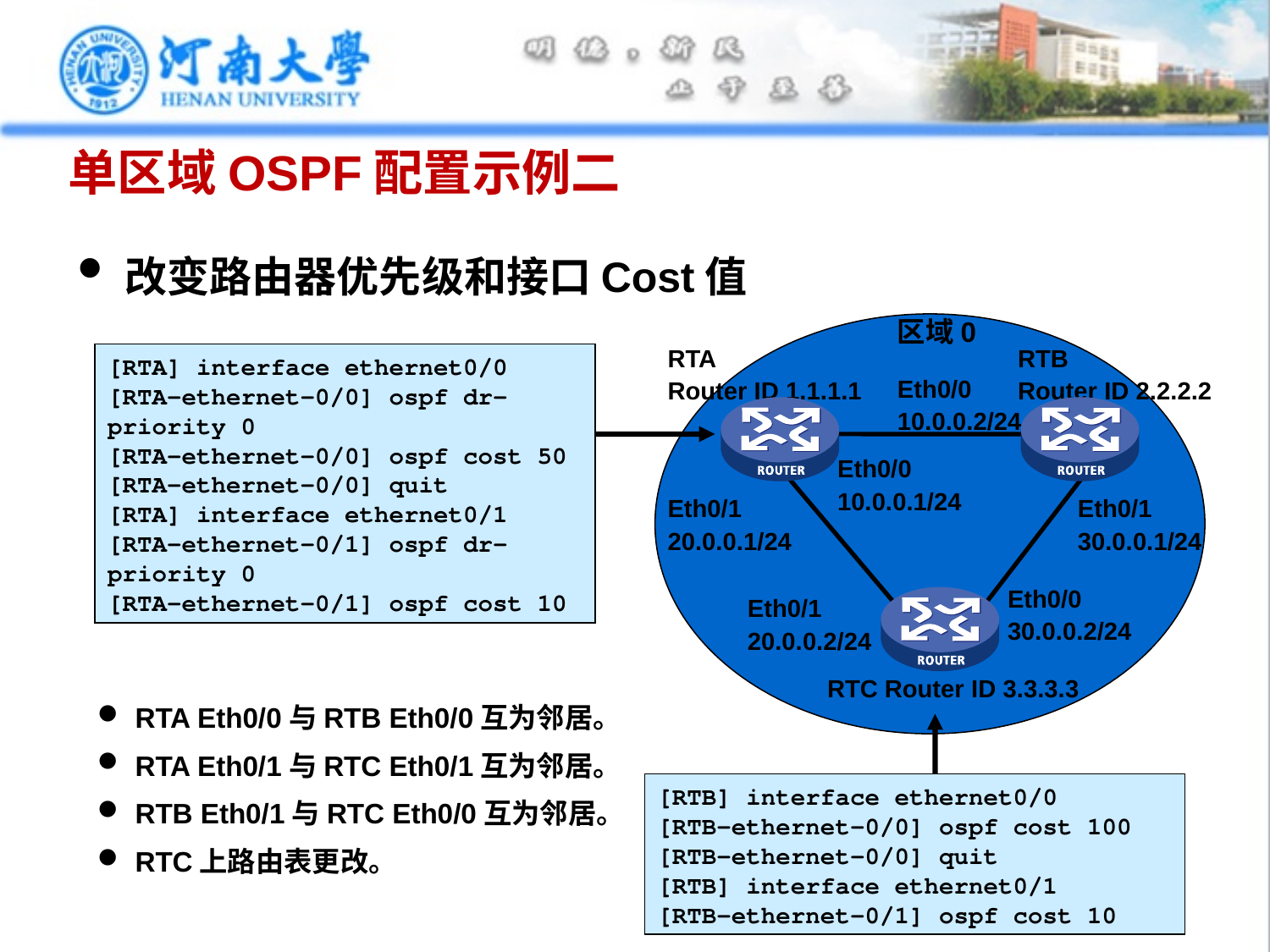

# 单区域OSPF配置示例二
改变路由器优先级和接口Cost值
区域0

RTA
Router ID 1.1.1.1
RTB
Router ID 2.2.2.2
[RTA] interface ethernet0/0
[RTA-ethernet-0/0] ospf dr-priority 0
[RTA-ethernet-0/0] ospf cost 50
[RTA-ethernet-0/0] quit
[RTA] interface ethernet0/1
[RTA-ethernet-0/1] ospf dr-priority 0
[RTA-ethernet-0/1] ospf cost 10
Eth0/0
10.0.0.2/24

Eth0/0
10.0.0.1/24

Eth0/1
20.0.0.1/24
Eth0/1
30.0.0.1/24
Eth0/0
30.0.0.2/24
Eth0/1
20.0.0.2/24

RTC Router ID 3.3.3.3
 RTA Eth0/0与RTB Eth0/0互为邻居。
 RTA Eth0/1与RTC Eth0/1互为邻居。
 RTB Eth0/1与RTC Eth0/0互为邻居。
 RTC上路由表更改。

[RTB] interface ethernet0/0
[RTB-ethernet-0/0] ospf cost 100
[RTB-ethernet-0/0] quit
[RTB] interface ethernet0/1
[RTB-ethernet-0/1] ospf cost 10